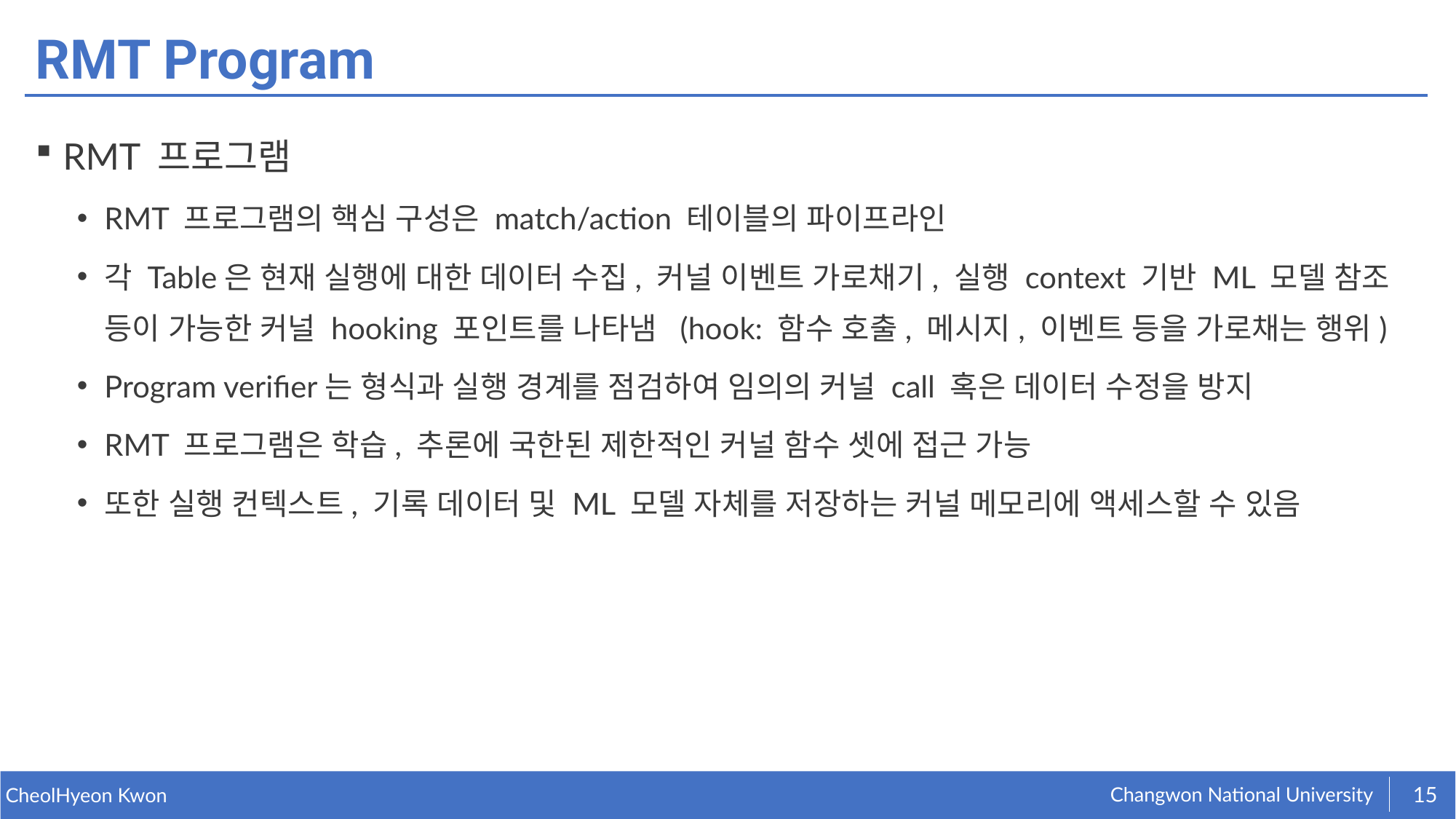

# RMT Program
RMT 프로그램
RMT 프로그램의 핵심 구성은 match/action 테이블의 파이프라인
각 Table은 현재 실행에 대한 데이터 수집, 커널 이벤트 가로채기, 실행 context 기반 ML 모델 참조 등이 가능한 커널 hooking 포인트를 나타냄  (hook: 함수 호출, 메시지, 이벤트 등을 가로채는 행위)
Program verifier는 형식과 실행 경계를 점검하여 임의의 커널 call 혹은 데이터 수정을 방지
RMT 프로그램은 학습, 추론에 국한된 제한적인 커널 함수 셋에 접근 가능
또한 실행 컨텍스트, 기록 데이터 및 ML 모델 자체를 저장하는 커널 메모리에 액세스할 수 있음

15